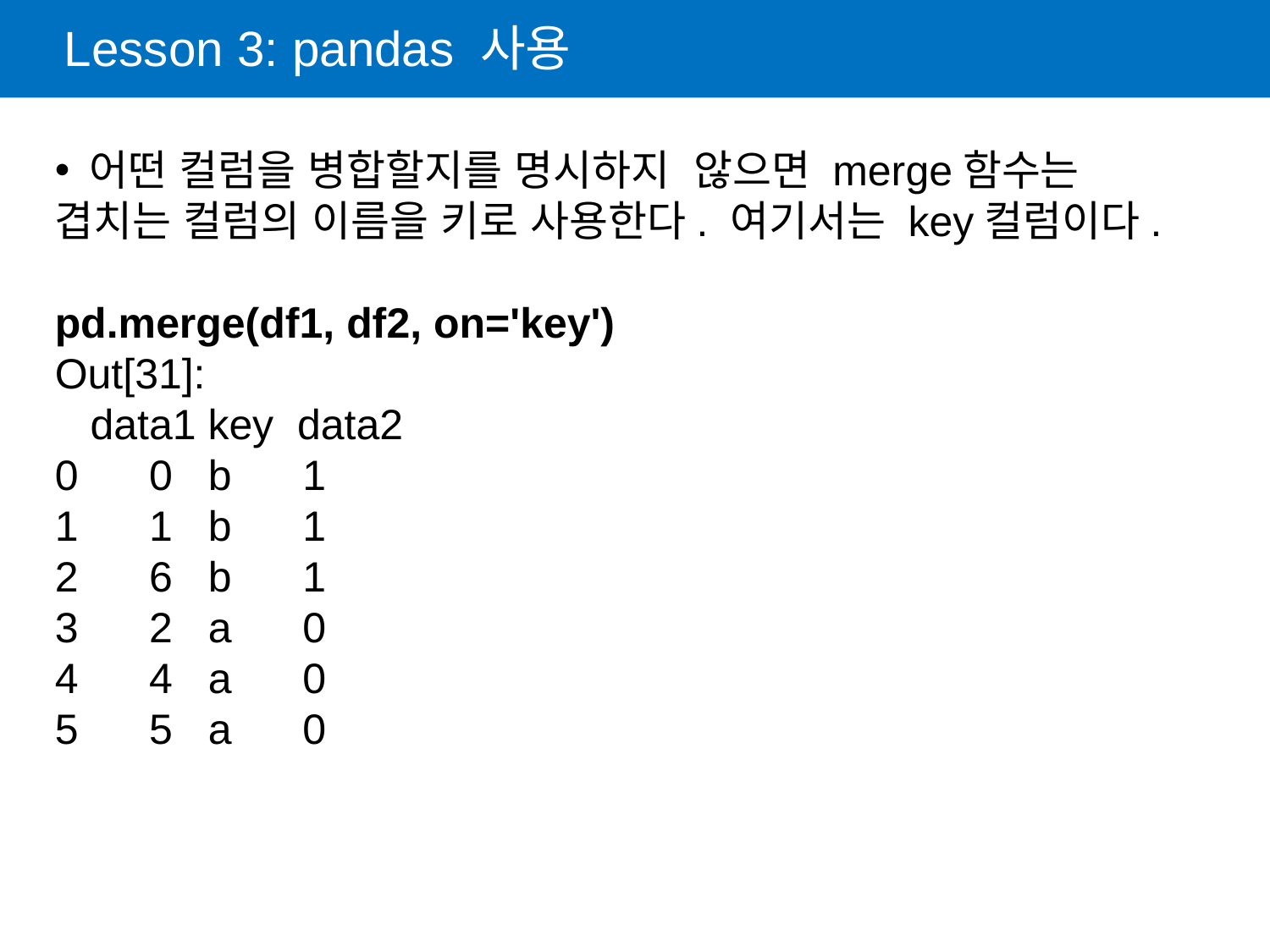

# Lesson 3: pandas 사용
 어떤 컬럼을 병합할지를 명시하지  않으면 merge함수는 겹치는 컬럼의 이름을 키로 사용한다. 여기서는 key컬럼이다.

pd.merge(df1, df2, on='key')
Out[31]:
   data1 key  data2
0      0   b      1
1      1   b      1
2      6   b      1
3      2   a      0
4      4   a      0
5      5   a      0